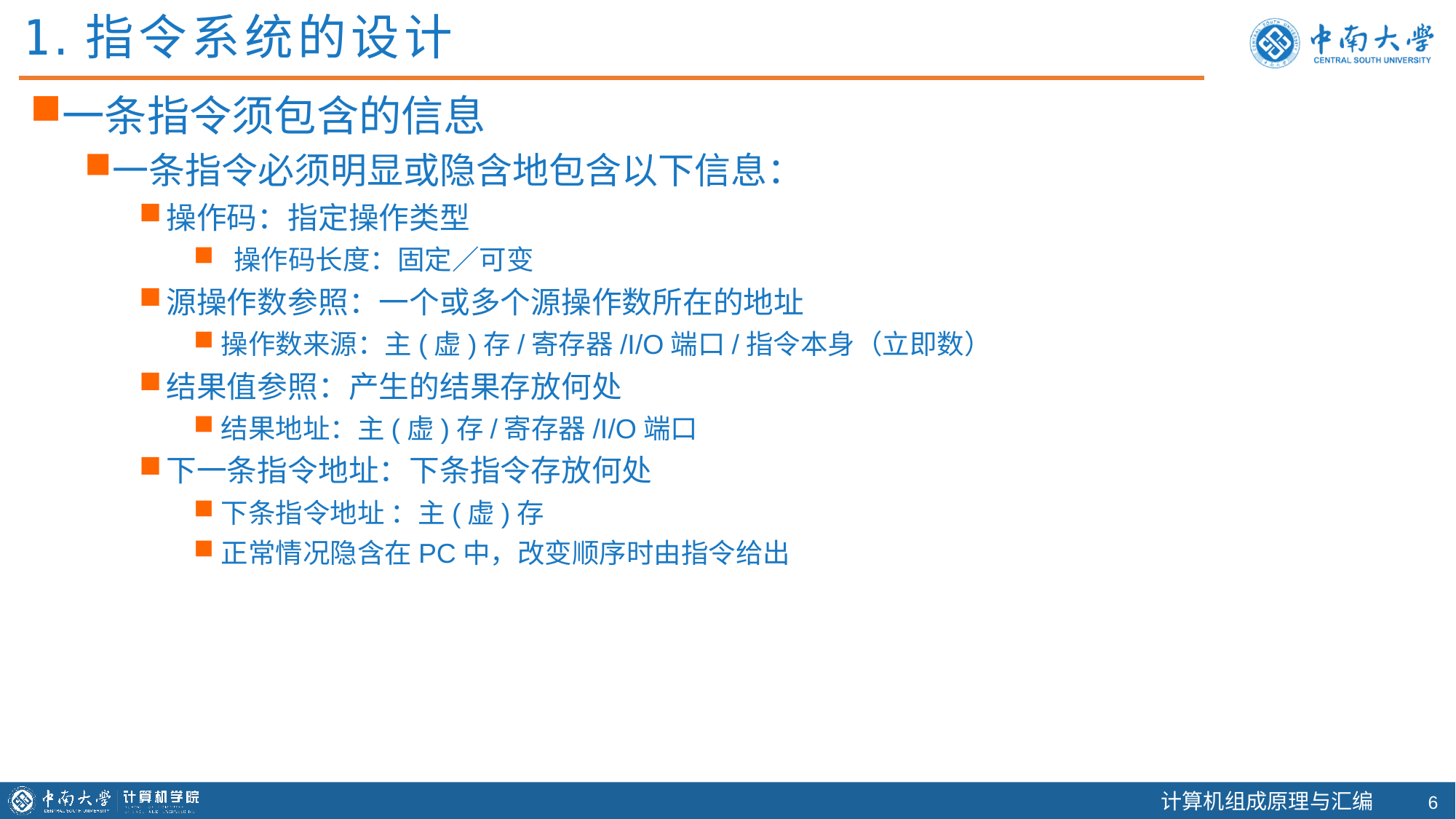

1.指令系统的设计

一条指令须包含的信息
一条指令必须明显或隐含地包含以下信息：
操作码：指定操作类型
 操作码长度：固定／可变
源操作数参照：一个或多个源操作数所在的地址
操作数来源：主(虚)存/寄存器/I/O端口/指令本身（立即数）
结果值参照：产生的结果存放何处
结果地址：主(虚)存/寄存器/I/O端口
下一条指令地址：下条指令存放何处
下条指令地址 ：主(虚)存
正常情况隐含在PC中，改变顺序时由指令给出

6